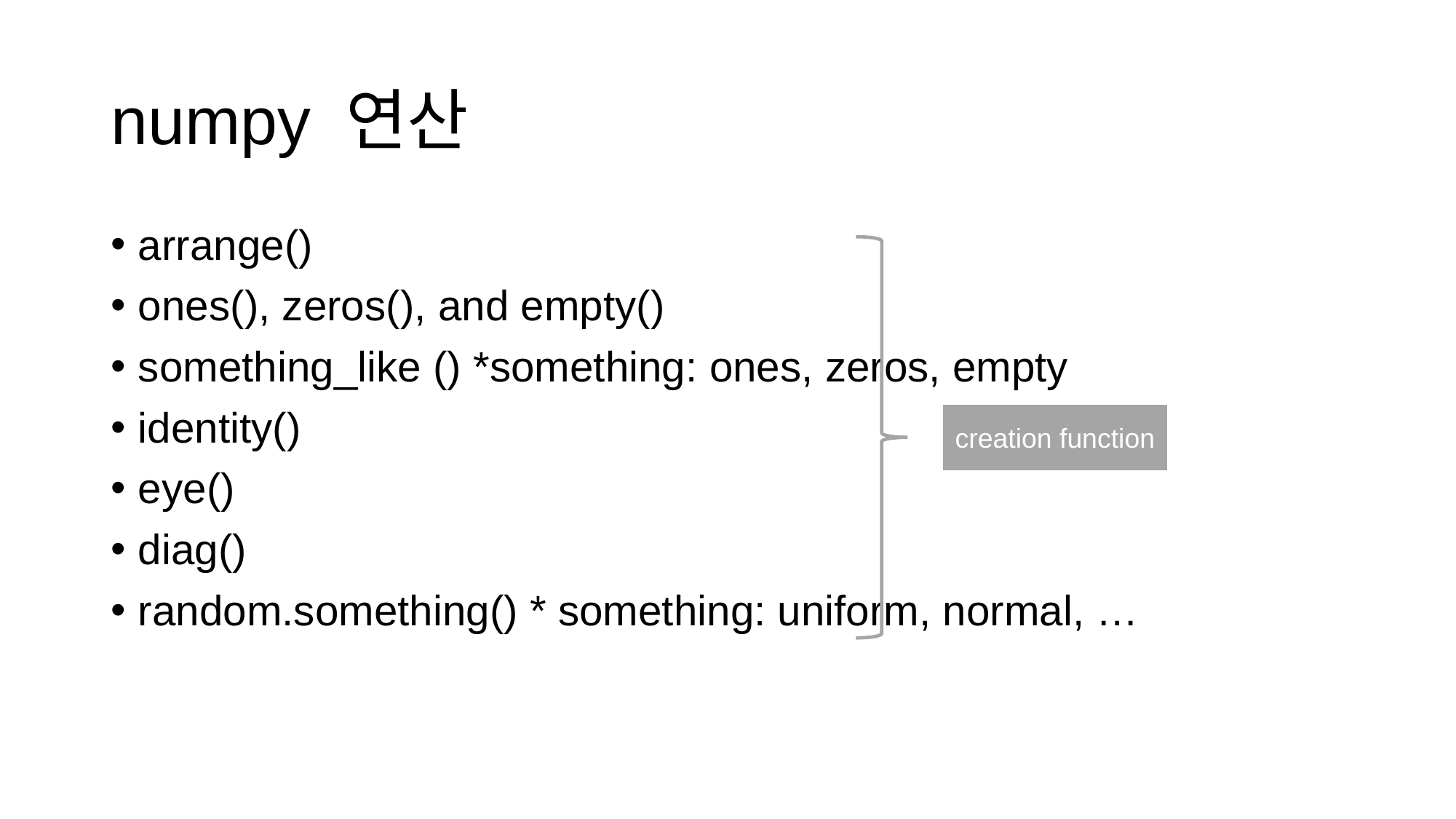

# numpy 연산
arrange()
ones(), zeros(), and empty()
something_like () *something: ones, zeros, empty
identity()
eye()
diag()
random.something() * something: uniform, normal, …

creation function